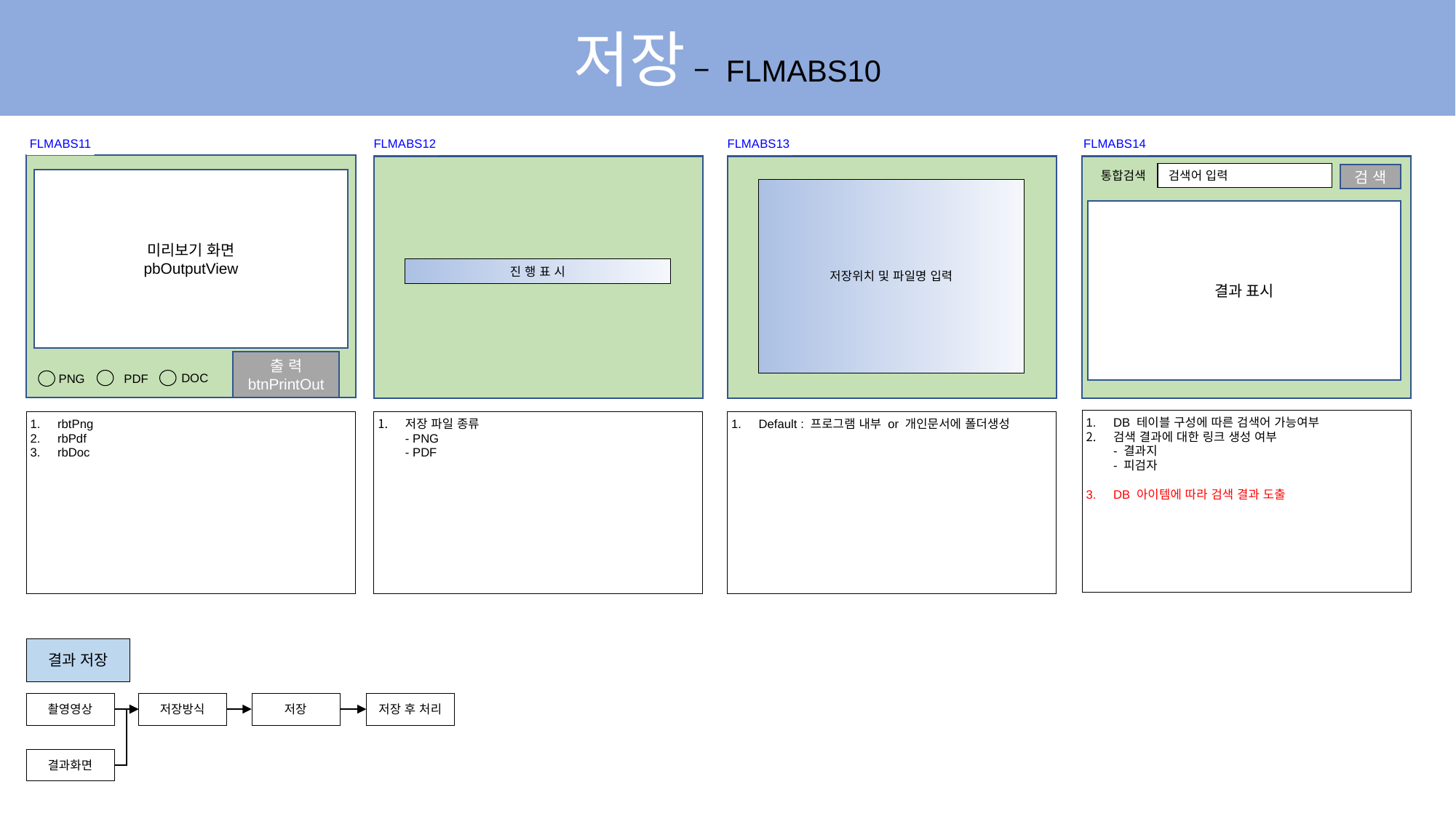

저장 – FLMABS10
FLMABS14
FLMABS11
FLMABS12
FLMABS13

통합검색
검색어 입력
검 색
미리보기 화면
pbOutputView
저장위치 및 파일명 입력
결과 표시
진 행 표 시
출 력
btnPrintOut
DOC
PNG
PDF

DB 테이블 구성에 따른 검색어 가능여부
검색 결과에 대한 링크 생성 여부
- 결과지
- 피검자

DB 아이템에 따라 검색 결과 도출

rbtPng
rbPdf
rbDoc
저장 파일 종류
- PNG
- PDF

Default : 프로그램 내부 or 개인문서에 폴더생성

결과 저장
촬영영상
저장방식
저장
저장 후 처리
결과화면